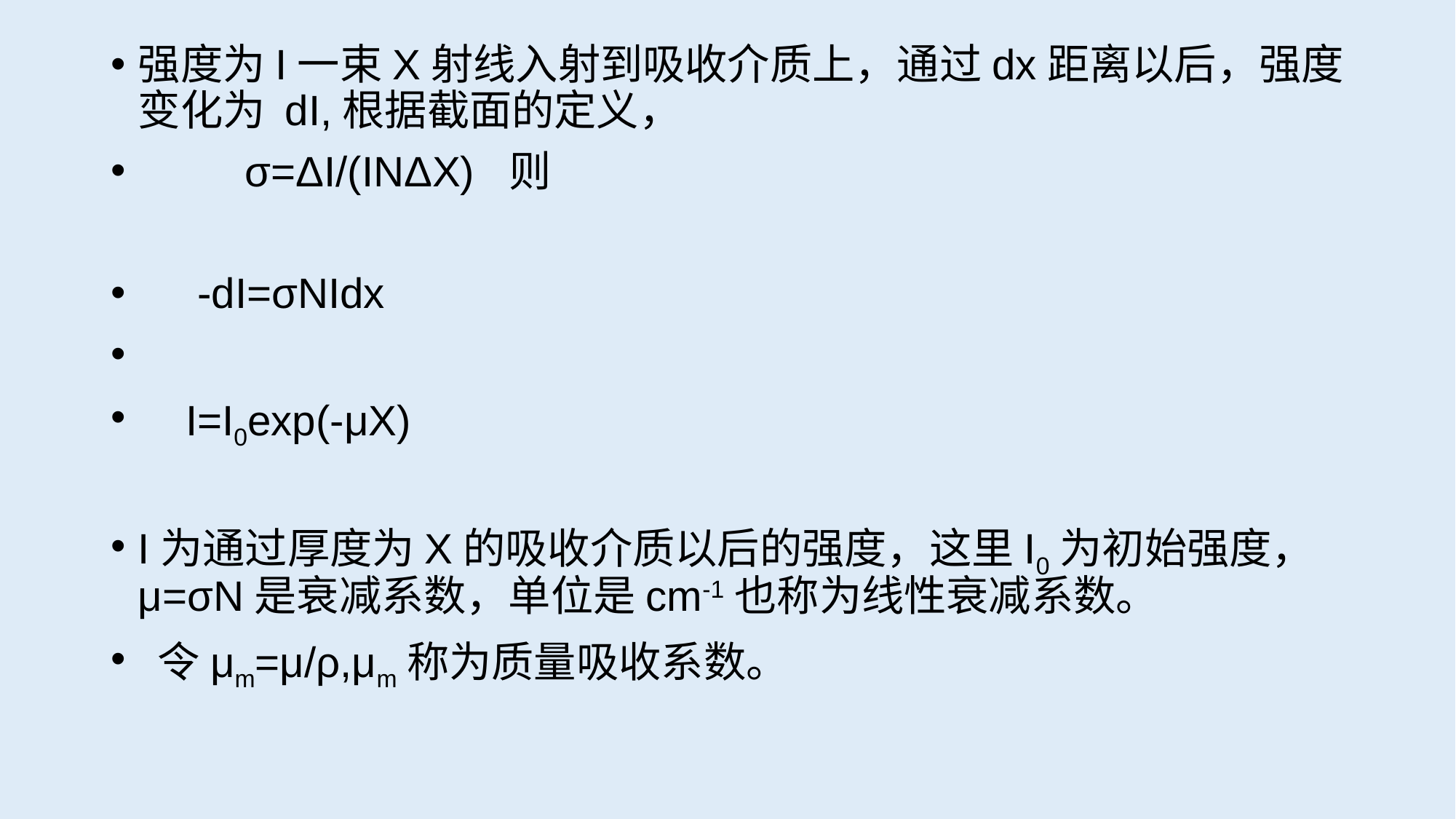

强度为I一束X射线入射到吸收介质上，通过dx距离以后，强度变化为 dI,根据截面的定义，
         σ=ΔI/(INΔX)  则

     -dI=σNIdx

    I=I0exp(-μX)

I为通过厚度为X的吸收介质以后的强度，这里I0为初始强度，μ=σN是衰减系数，单位是cm-1也称为线性衰减系数。
 令μm=μ/ρ,μm称为质量吸收系数。